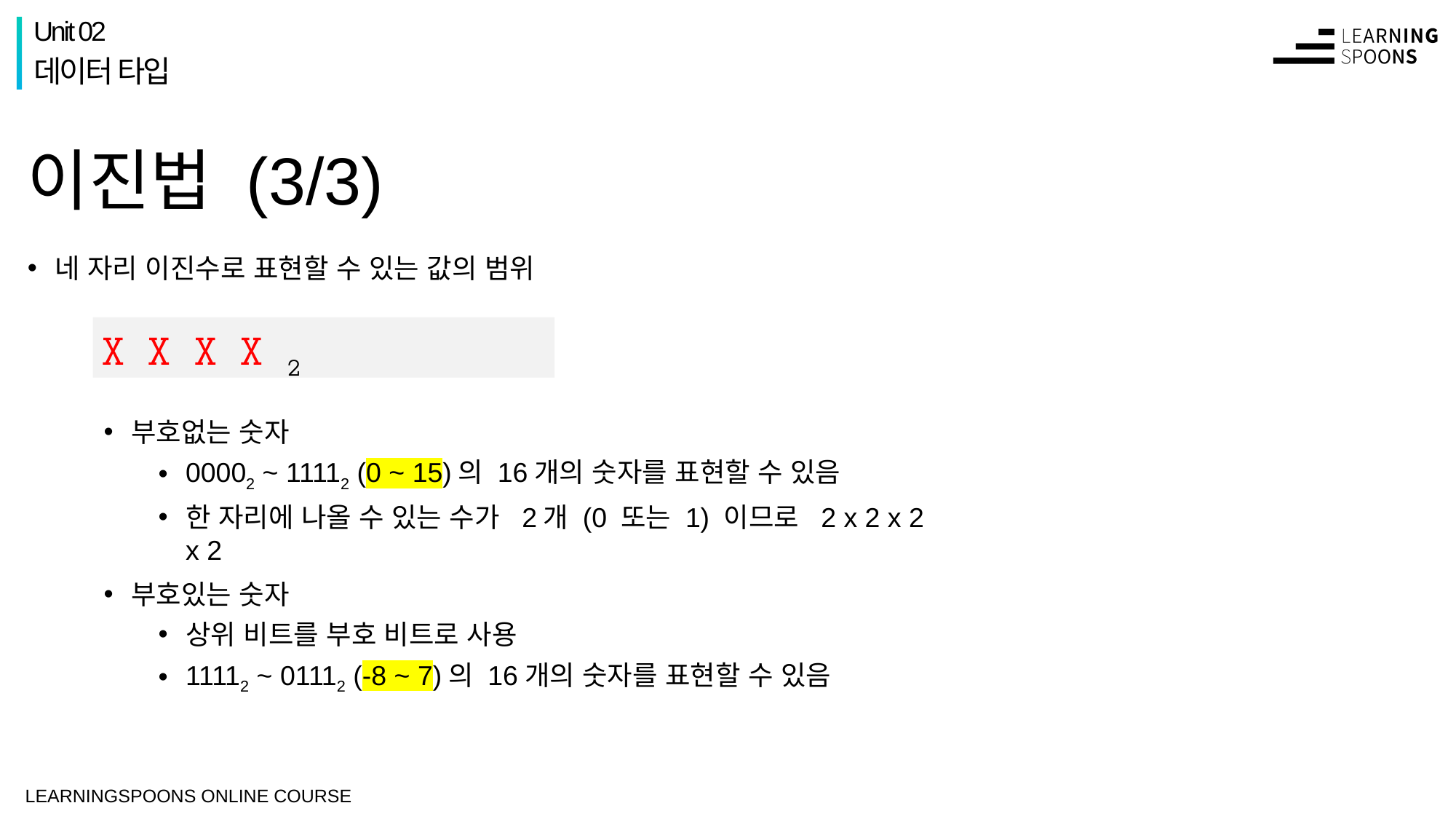

Unit 02
데이터 타입
# 이진법 (3/3)
네 자리 이진수로 표현할 수 있는 값의 범위
X X X X 2
부호없는 숫자
00002 ~ 11112 (0 ~ 15)의 16개의 숫자를 표현할 수 있음
한 자리에 나올 수 있는 수가  2개 (0 또는 1) 이므로  2 x 2 x 2 x 2
부호있는 숫자
상위 비트를 부호 비트로 사용
11112 ~ 01112 (-8 ~ 7)의 16개의 숫자를 표현할 수 있음